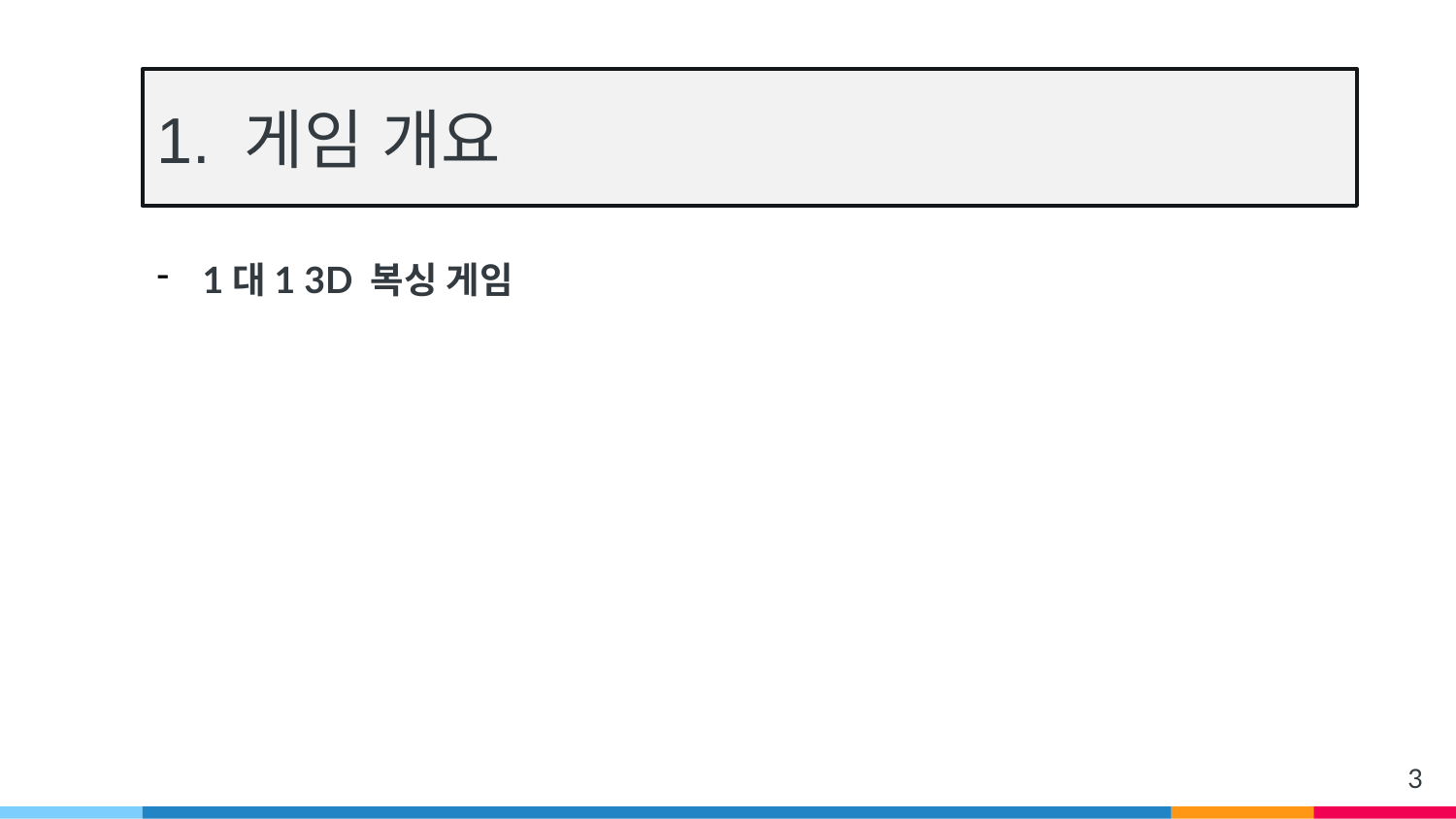

# 1. 게임 개요
1대1 3D 복싱 게임
3